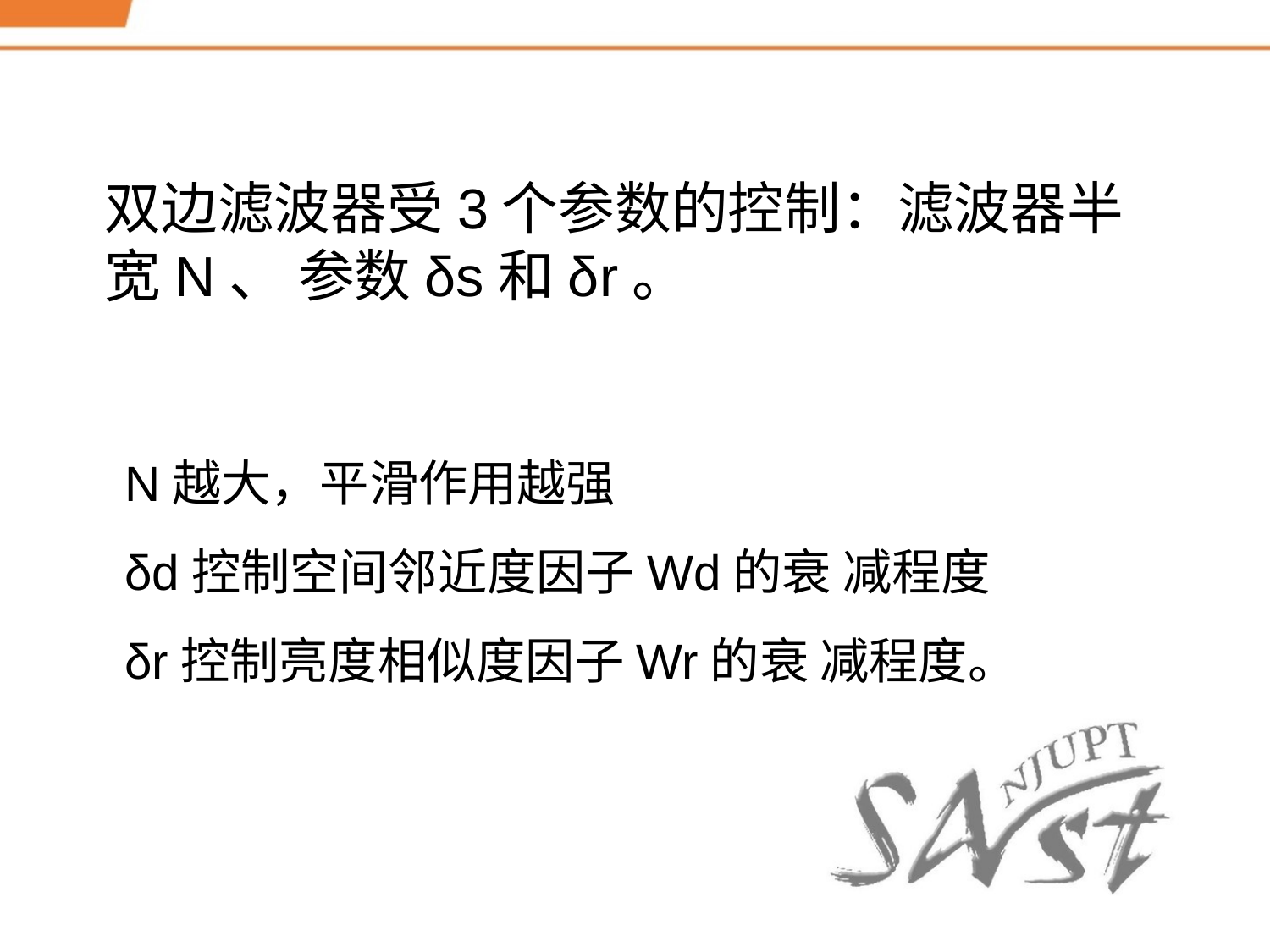

双边滤波器受3个参数的控制：滤波器半宽N、 参数δs和δr。
N越大，平滑作用越强
δd控制空间邻近度因子Wd的衰 减程度
δr控制亮度相似度因子Wr的衰 减程度。